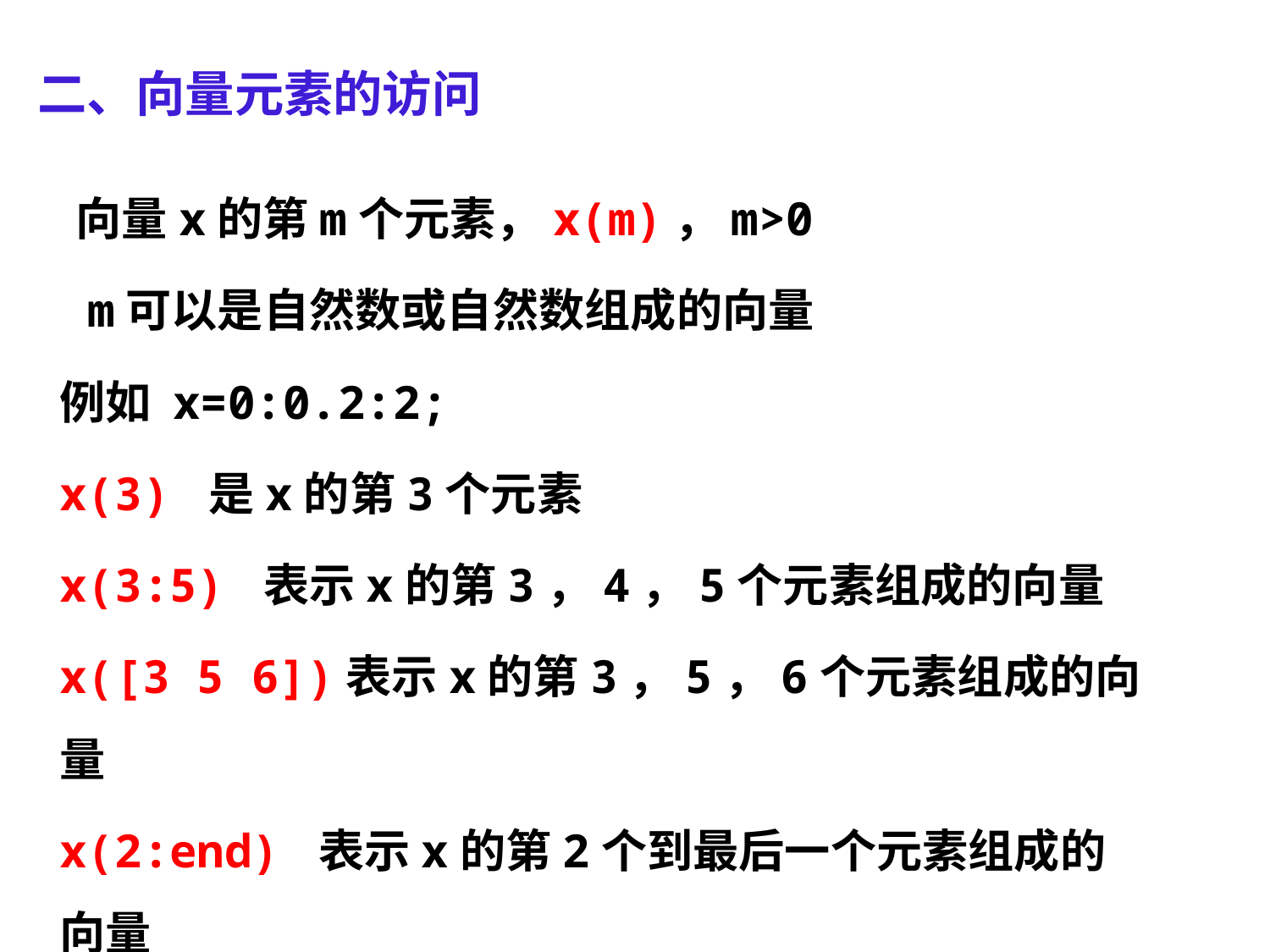

二、向量元素的访问
向量x的第m个元素，x(m)，m>0
 m可以是自然数或自然数组成的向量
例如 x=0:0.2:2;
x(3) 是x的第3个元素
x(3:5) 表示x的第3，4，5个元素组成的向量
x([3 5 6])表示x的第3，5，6个元素组成的向量
x(2:end) 表示x的第2个到最后一个元素组成的向量